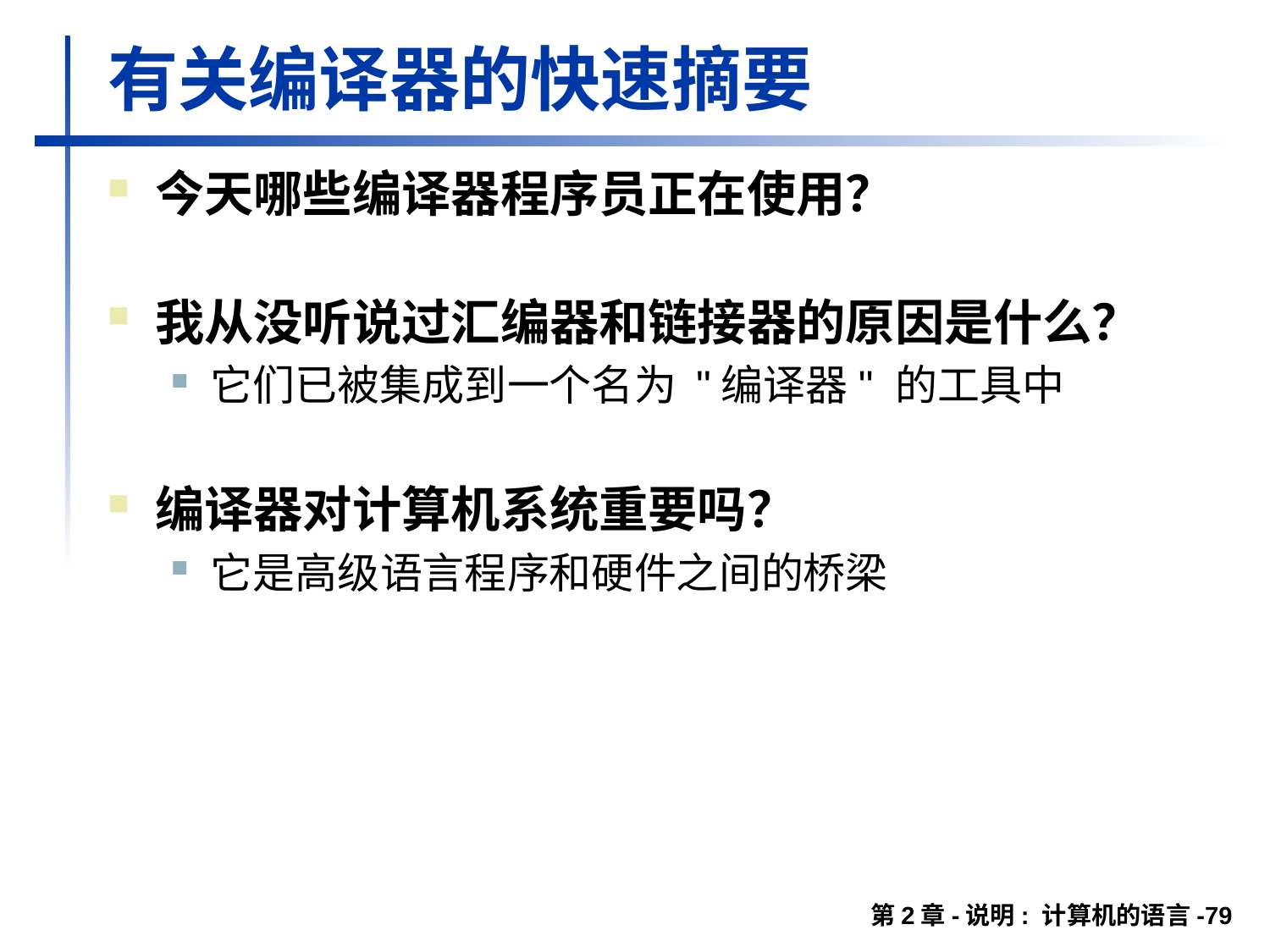

# 有关编译器的快速摘要
今天哪些编译器程序员正在使用？

我从没听说过汇编器和链接器的原因是什么？
它们已被集成到一个名为 "编译器" 的工具中

编译器对计算机系统重要吗？
它是高级语言程序和硬件之间的桥梁
第2章-说明: 计算机的语言-79